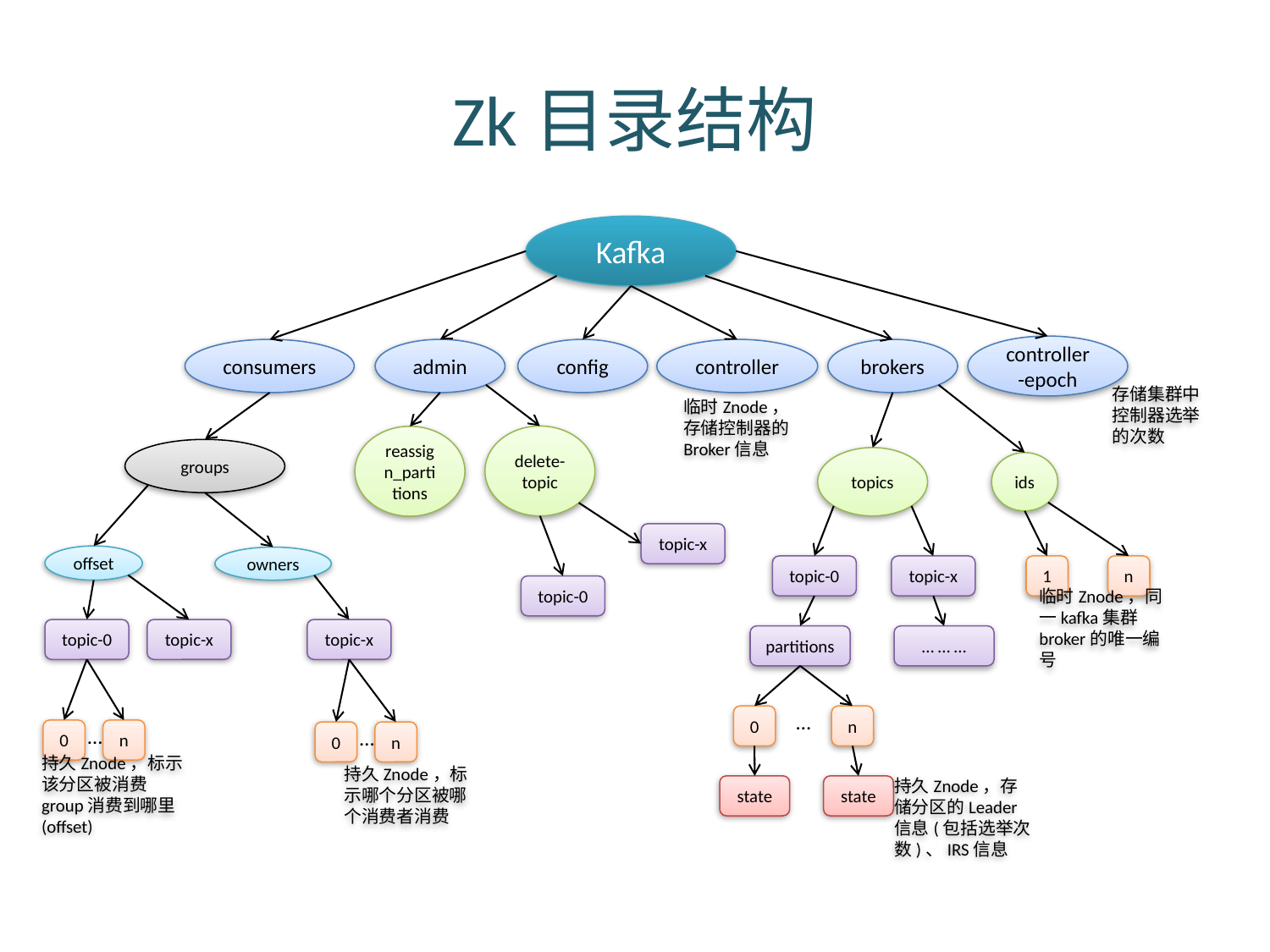

# Zk目录结构
Kafka
controller-epoch
consumers
admin
config
controller
brokers
存储集群中控制器选举的次数
临时Znode，存储控制器的Broker信息
delete-topic
reassign_partitions
groups
topics
ids
topic-x
offset
owners
topic-0
topic-x
1
n
topic-0
临时Znode，同一kafka集群broker的唯一编号
topic-0
topic-x
topic-x
partitions
… … …
…
0
n
…
…
0
n
0
n
持久Znode，标示该分区被消费group消费到哪里(offset)
持久Znode，标示哪个分区被哪个消费者消费
state
state
持久Znode，存储分区的Leader信息(包括选举次数)、IRS信息